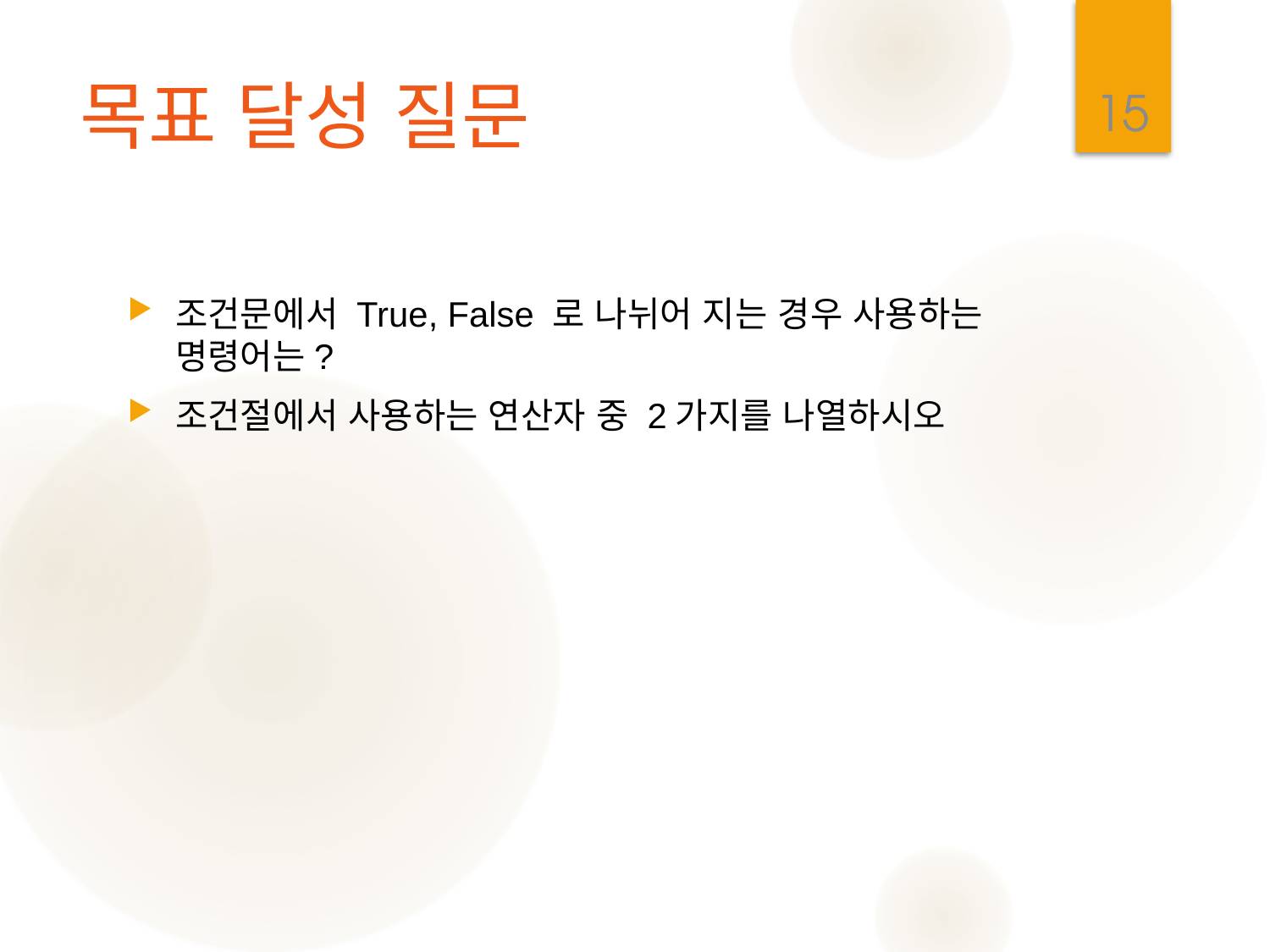

15
# 목표 달성 질문
조건문에서 True, False 로 나뉘어 지는 경우 사용하는 명령어는?
조건절에서 사용하는 연산자 중 2가지를 나열하시오